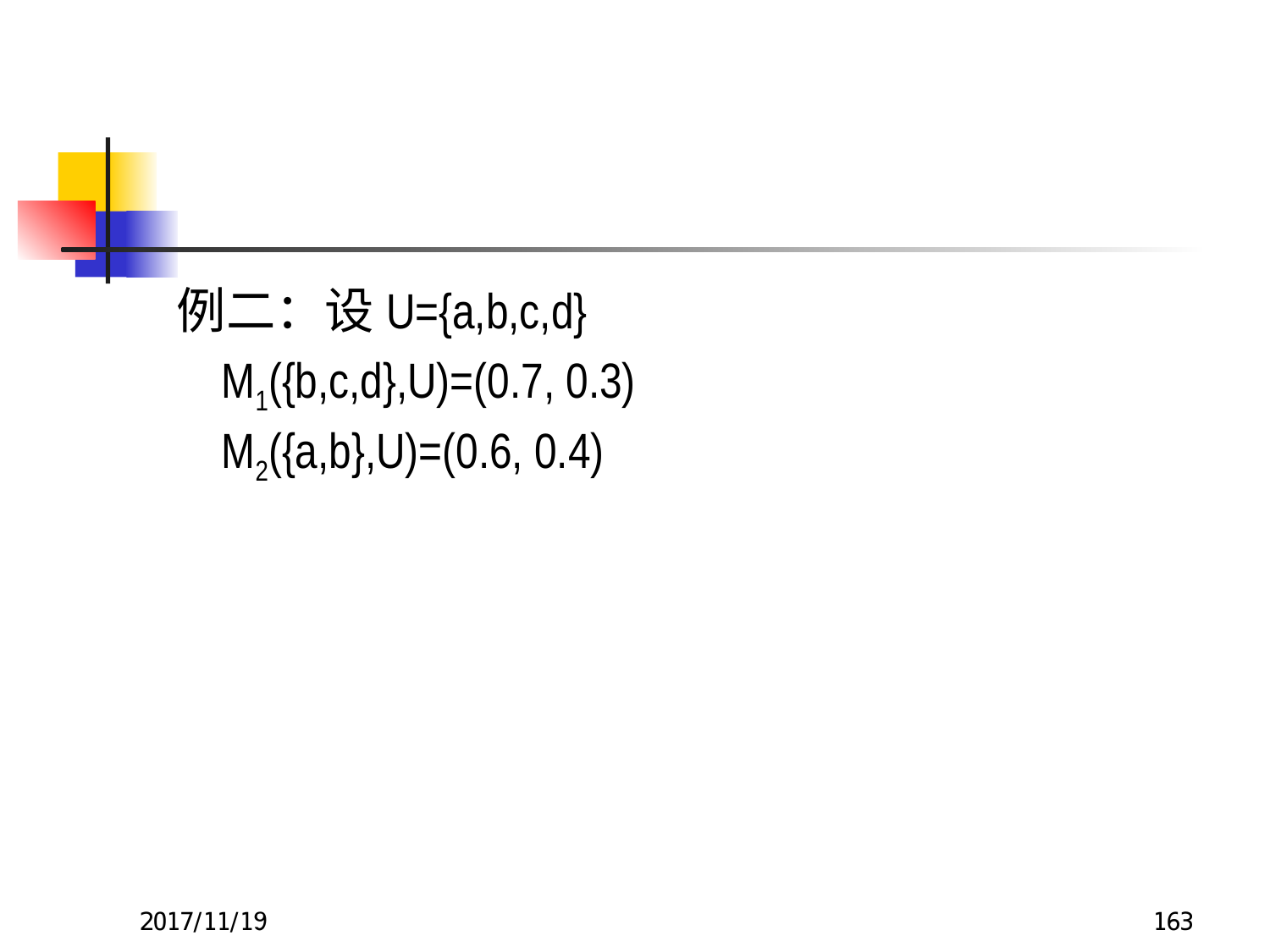

#
例二：设U={a,b,c,d}
    M1({b,c,d},U)=(0.7, 0.3)
    M2({a,b},U)=(0.6, 0.4)

2017/11/19
163